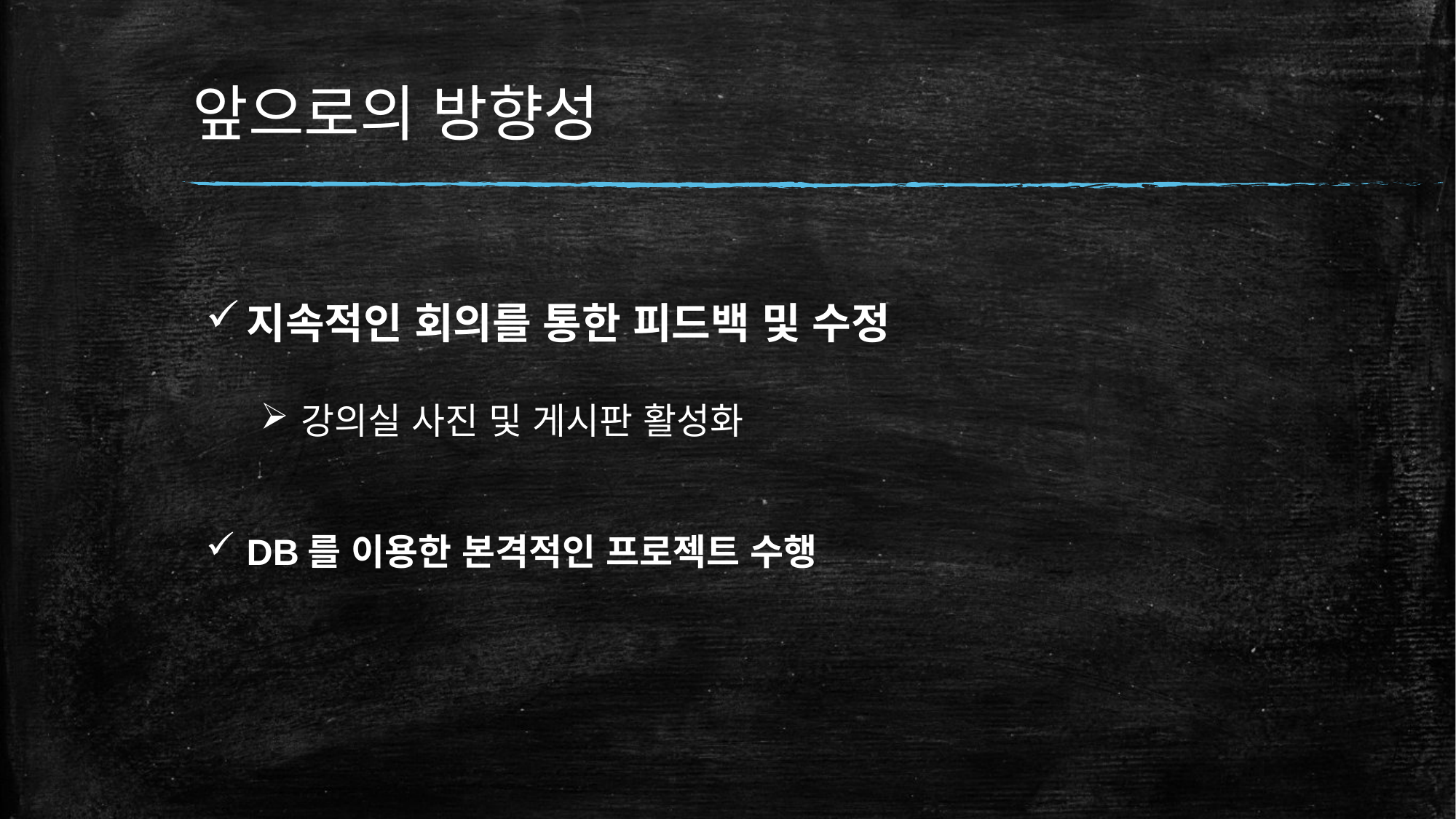

# 앞으로의 방향성
지속적인 회의를 통한 피드백 및 수정

강의실 사진 및 게시판 활성화

DB를 이용한 본격적인 프로젝트 수행